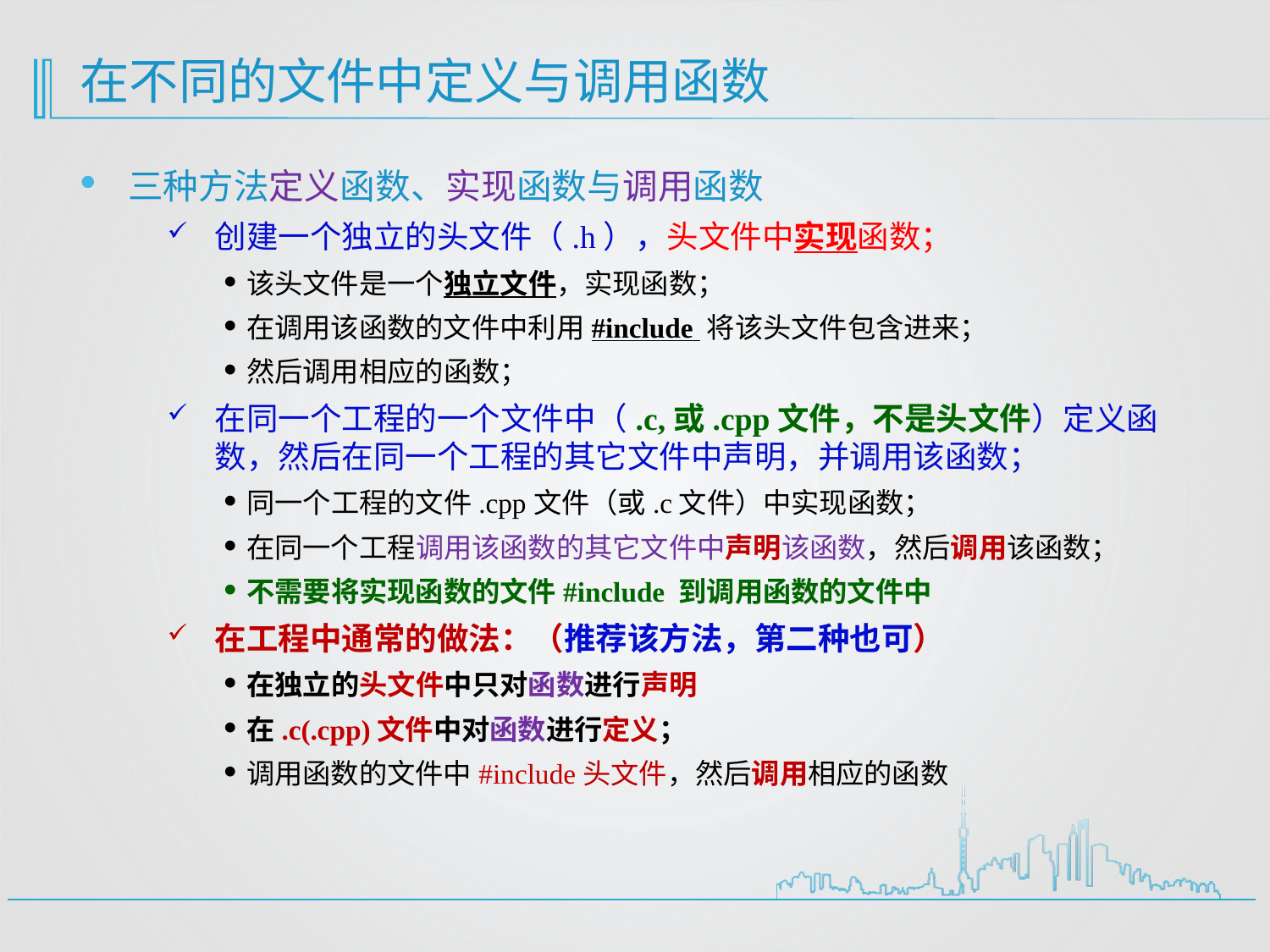

# 在不同的文件中定义与调用函数
三种方法定义函数、实现函数与调用函数
创建一个独立的头文件（.h），头文件中实现函数；
该头文件是一个独立文件，实现函数；
在调用该函数的文件中利用#include 将该头文件包含进来；
然后调用相应的函数；
在同一个工程的一个文件中（.c,或.cpp文件，不是头文件）定义函数，然后在同一个工程的其它文件中声明，并调用该函数；
同一个工程的文件.cpp文件（或.c文件）中实现函数；
在同一个工程调用该函数的其它文件中声明该函数，然后调用该函数；
不需要将实现函数的文件#include 到调用函数的文件中
在工程中通常的做法：（推荐该方法，第二种也可）
在独立的头文件中只对函数进行声明
在.c(.cpp)文件中对函数进行定义；
调用函数的文件中#include头文件，然后调用相应的函数